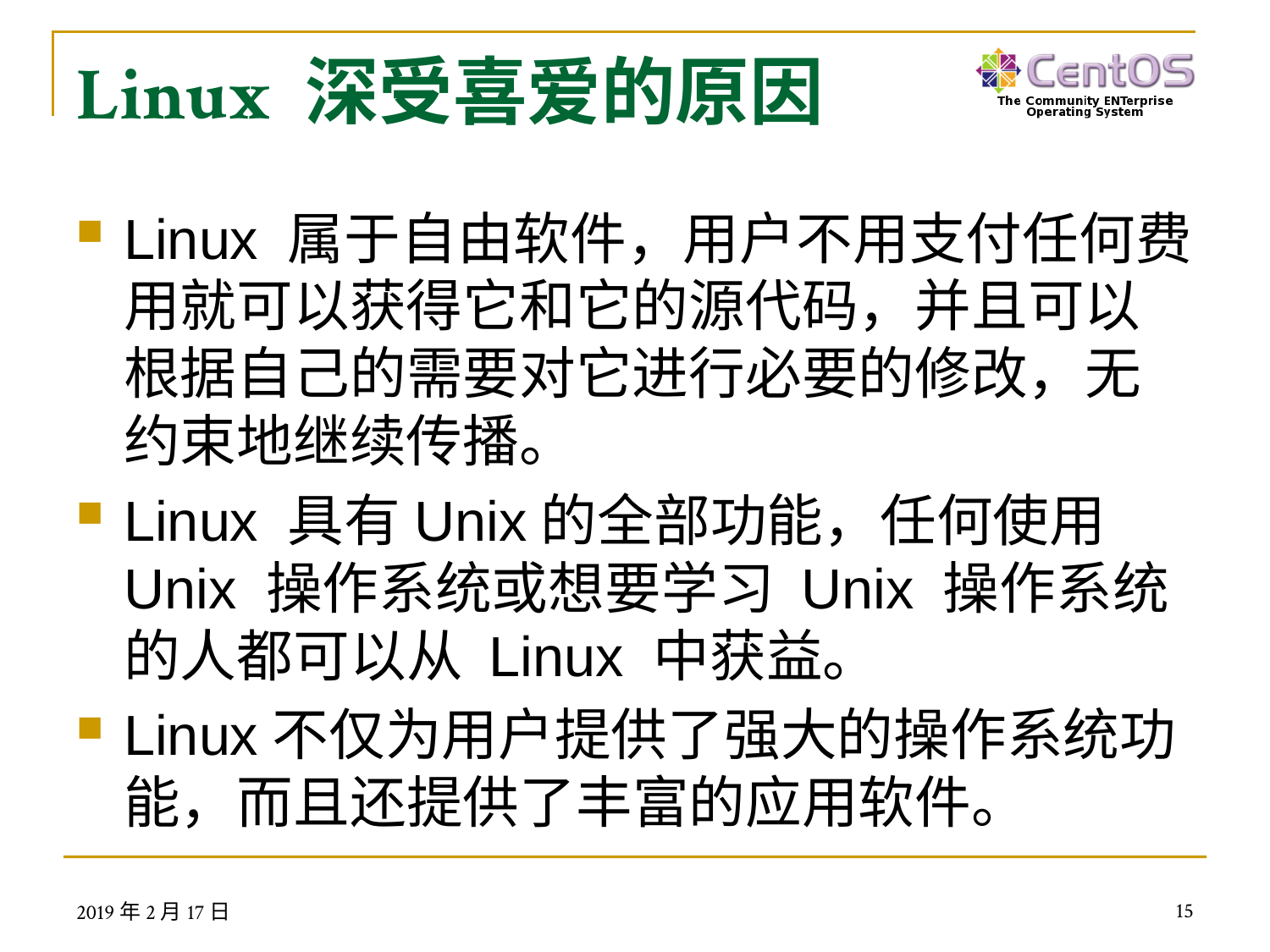

# Linux 深受喜爱的原因
Linux 属于自由软件，用户不用支付任何费用就可以获得它和它的源代码，并且可以根据自己的需要对它进行必要的修改，无约束地继续传播。
Linux 具有Unix的全部功能，任何使用 Unix 操作系统或想要学习 Unix 操作系统的人都可以从 Linux 中获益。
Linux不仅为用户提供了强大的操作系统功能，而且还提供了丰富的应用软件。
2019年2月17日
15